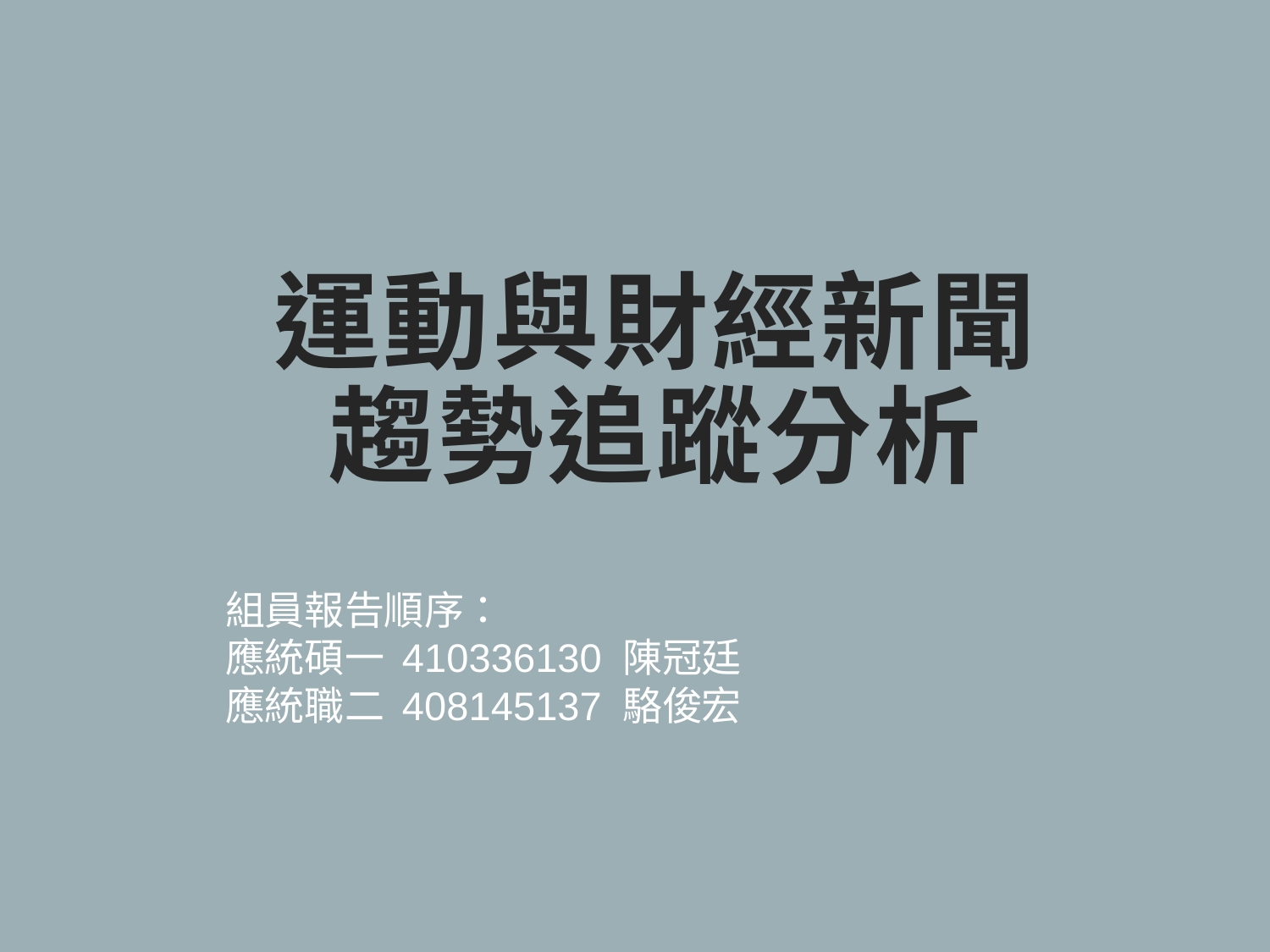

# 運動與財經新聞 趨勢追蹤分析
組員報告順序：
應統碩一 410336130 陳冠廷
應統職二 408145137 駱俊宏